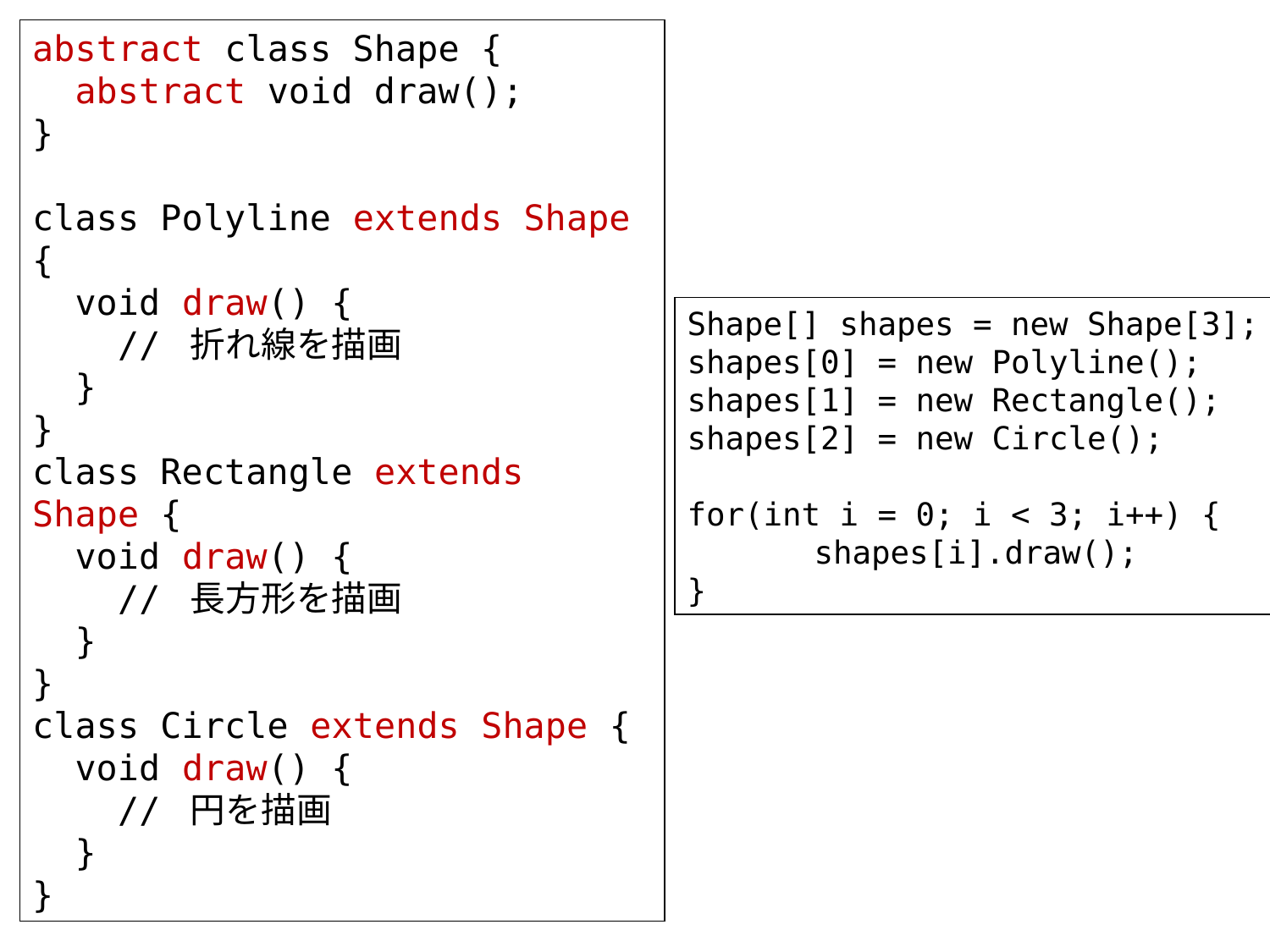

abstract class Shape {
  abstract void draw();
}

class Polyline extends Shape {
  void draw() {
    // 折れ線を描画
  }
}
class Rectangle extends Shape {
  void draw() {
    // 長方形を描画
  }
}
class Circle extends Shape {
  void draw() {
    // 円を描画
  }
}
Shape[] shapes = new Shape[3];
shapes[0] = new Polyline();
shapes[1] = new Rectangle();
shapes[2] = new Circle();

for(int i = 0; i < 3; i++) {
	shapes[i].draw();
}